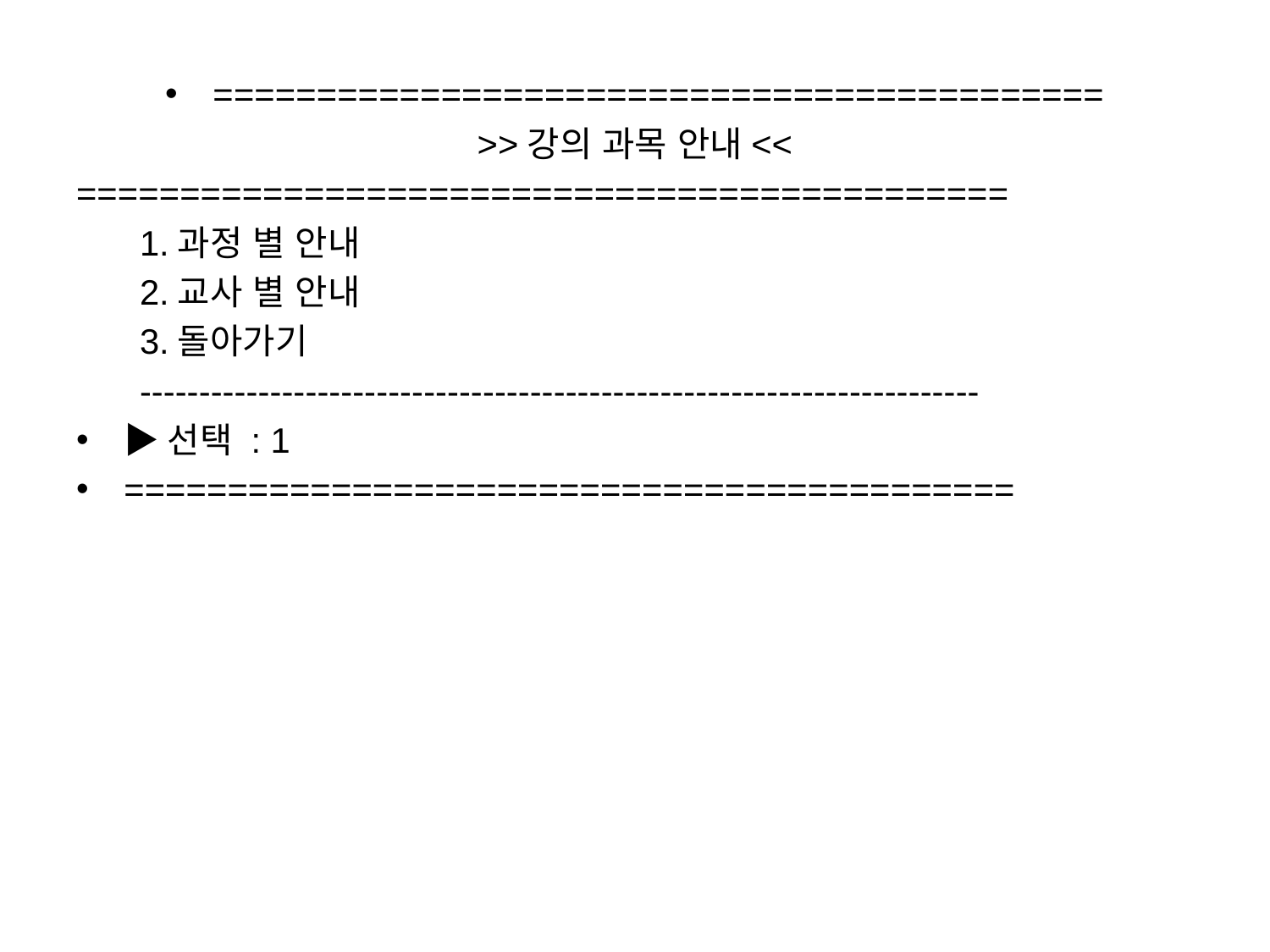

===========================================
>>강의 과목 안내<<
=============================================
1.과정 별 안내
2.교사 별 안내
3.돌아가기
-----------------------------------------------------------------------
▶선택 : 1
===========================================